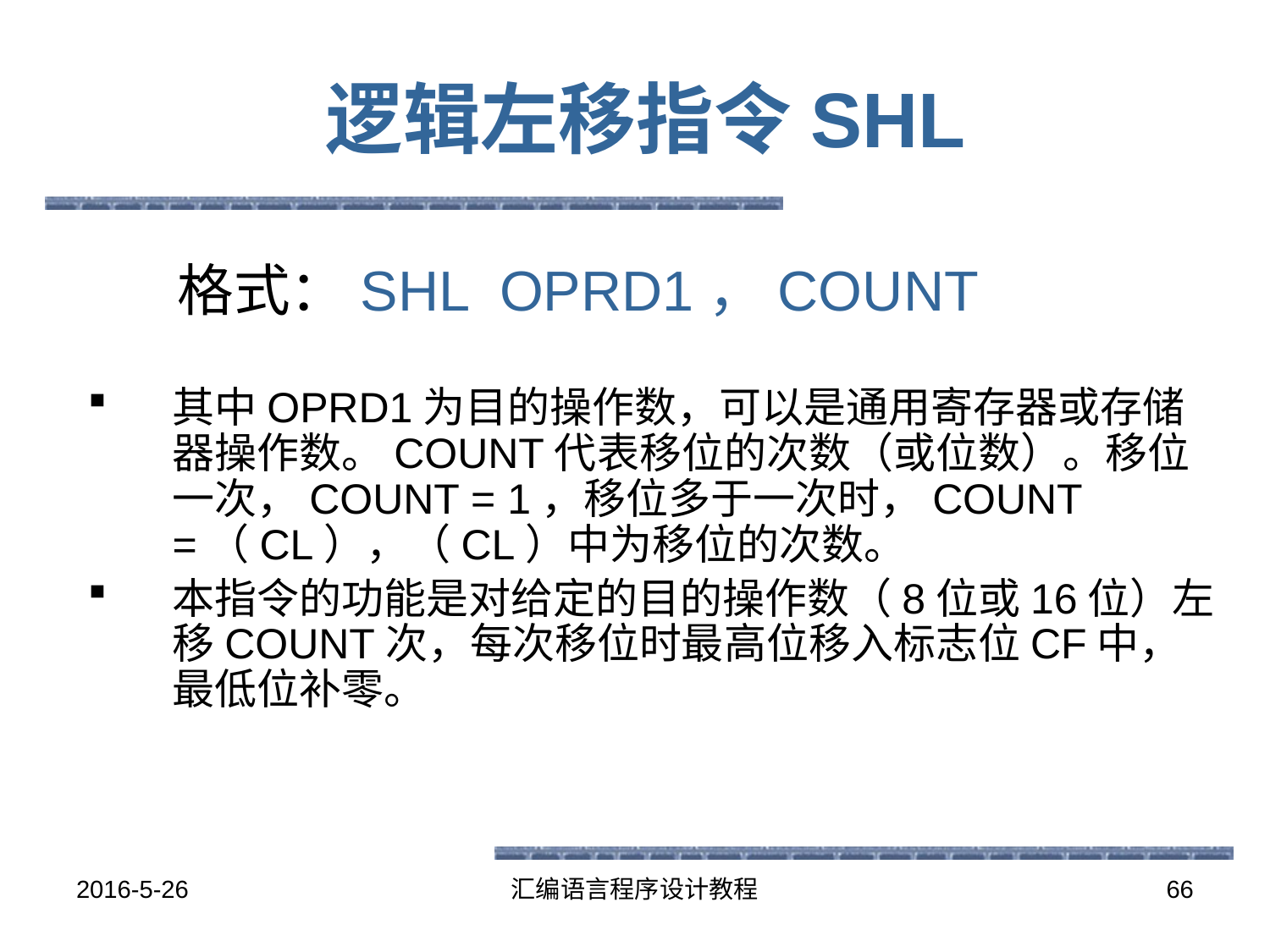

# 逻辑左移指令SHL
      格式：SHL  OPRD1，COUNT

其中OPRD1为目的操作数，可以是通用寄存器或存储器操作数。COUNT代表移位的次数（或位数）。移位一次，COUNT = 1，移位多于一次时，COUNT =（CL），（CL）中为移位的次数。
本指令的功能是对给定的目的操作数（8位或16位）左移COUNT次，每次移位时最高位移入标志位CF中，最低位补零。
2016-5-26
汇编语言程序设计教程
66